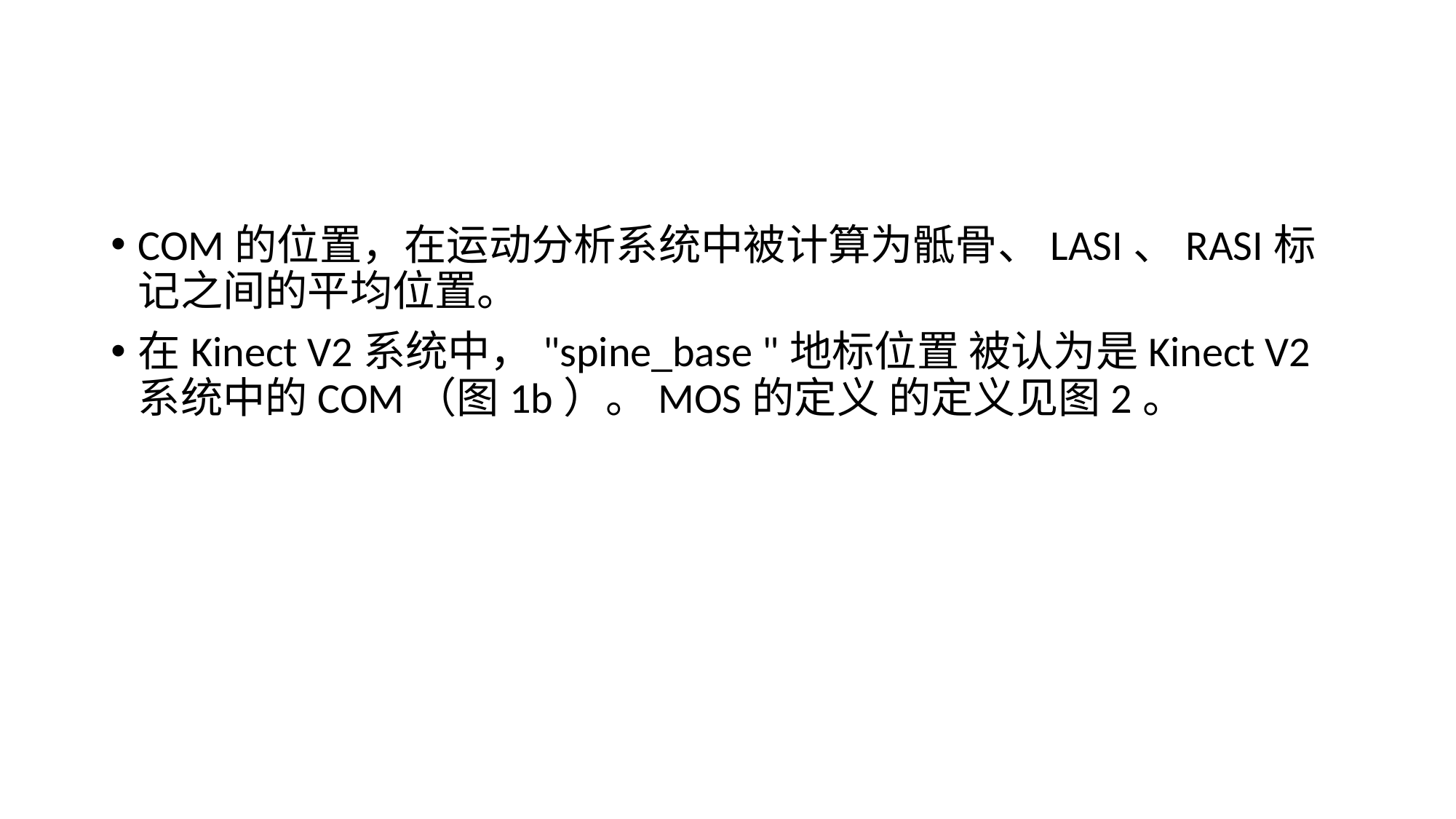

#
COM的位置，在运动分析系统中被计算为骶骨、LASI、RASI标记之间的平均位置。
在Kinect V2系统中，"spine_base "地标位置 被认为是Kinect V2系统中的COM（图1b）。MOS的定义 的定义见图2。